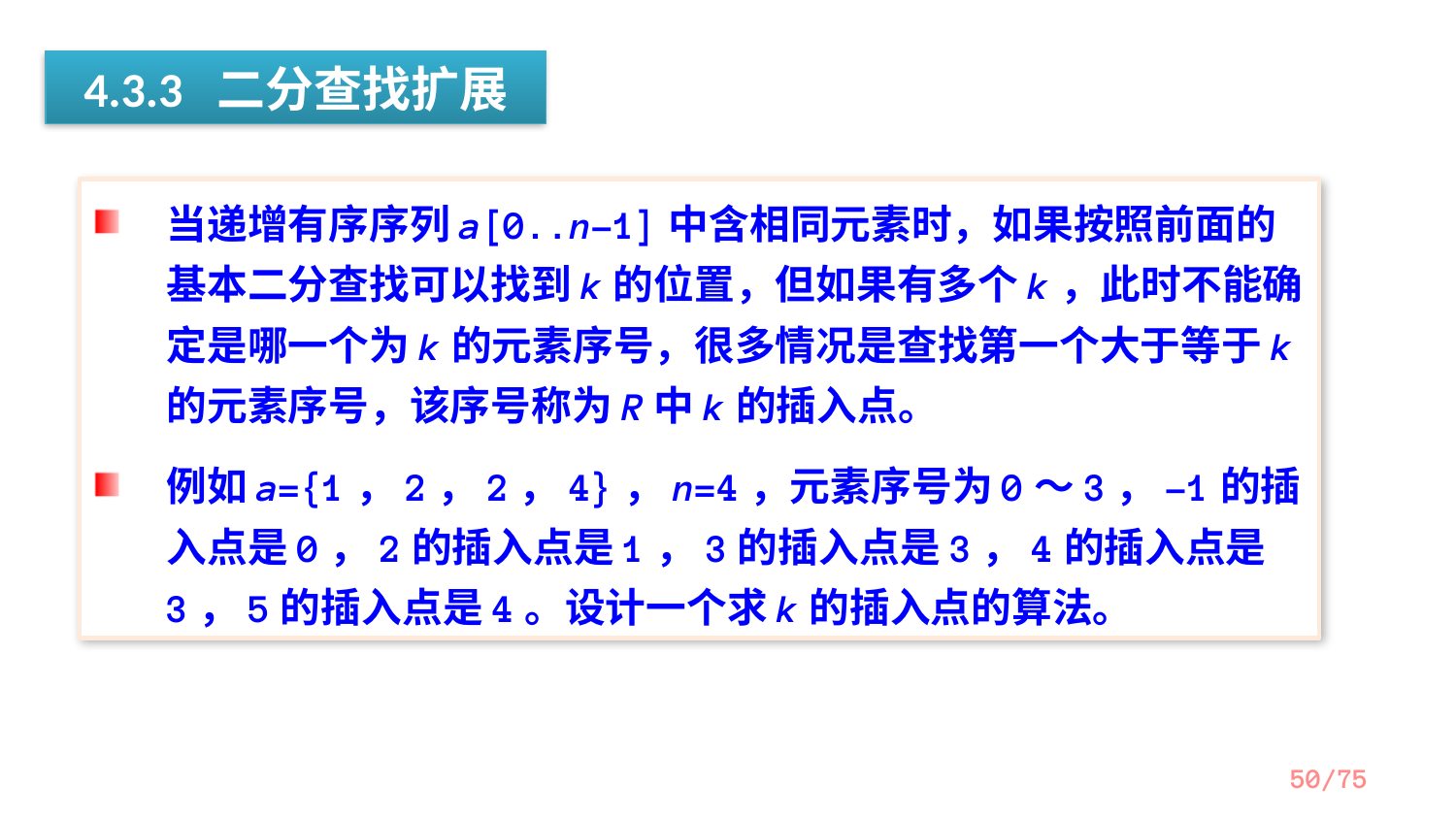

4.3.3  二分查找扩展
当递增有序序列a[0..n-1]中含相同元素时，如果按照前面的基本二分查找可以找到k的位置，但如果有多个k，此时不能确定是哪一个为k的元素序号，很多情况是查找第一个大于等于k的元素序号，该序号称为R中k的插入点。
例如a={1，2，2，4}，n=4，元素序号为0～3，-1的插入点是0，2的插入点是1，3的插入点是3，4的插入点是3，5的插入点是4。设计一个求k的插入点的算法。
50/75